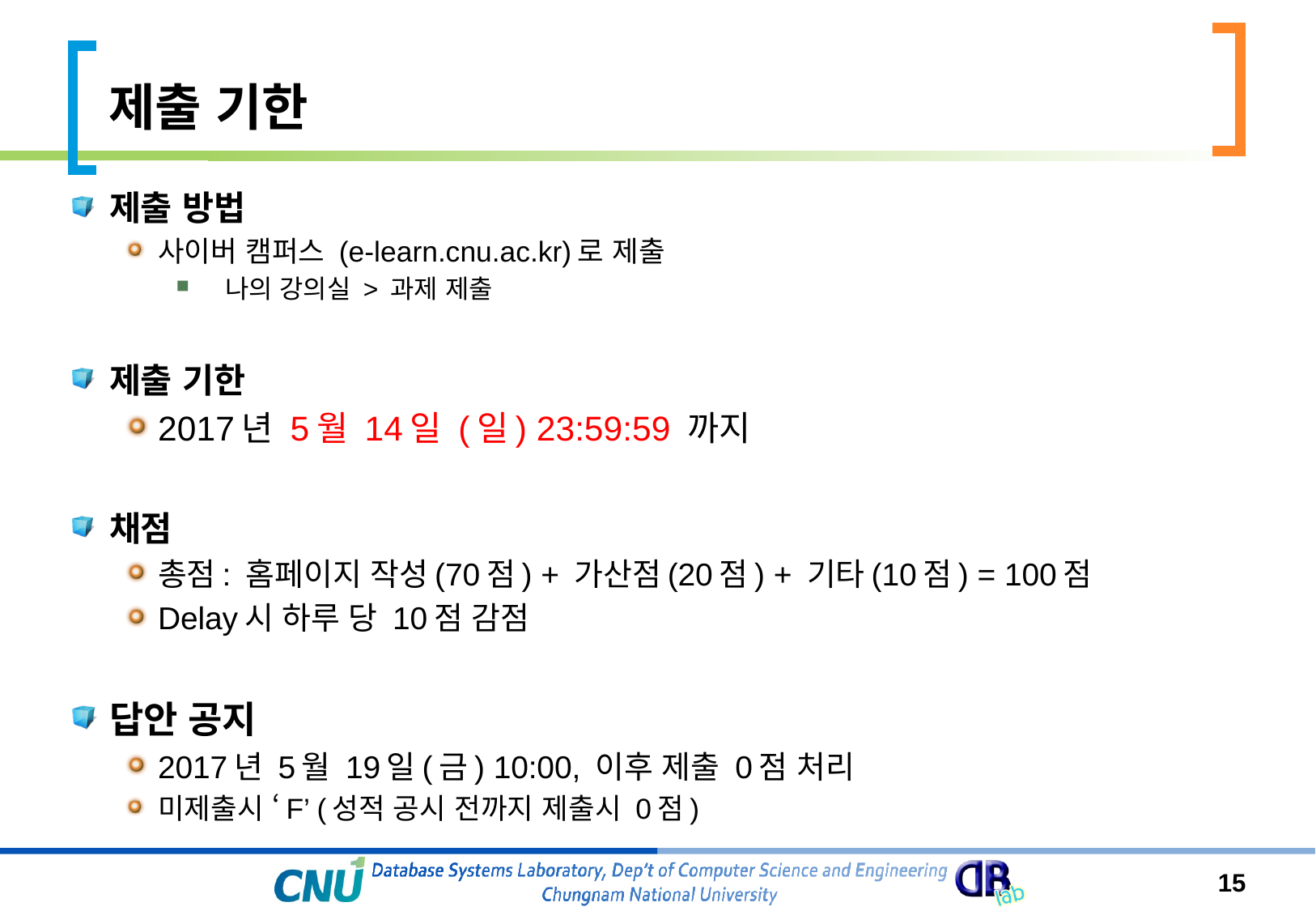

# 제출 기한
제출 방법
사이버 캠퍼스 (e-learn.cnu.ac.kr)로 제출
나의 강의실 > 과제 제출

제출 기한
2017년 5월 14일 (일) 23:59:59 까지

채점
총점: 홈페이지 작성(70점) + 가산점(20점) + 기타(10점) = 100점
Delay시 하루 당 10점 감점

답안 공지
2017년 5월 19일(금) 10:00, 이후 제출 0점 처리
미제출시 ‘F’ (성적 공시 전까지 제출시 0점)

15